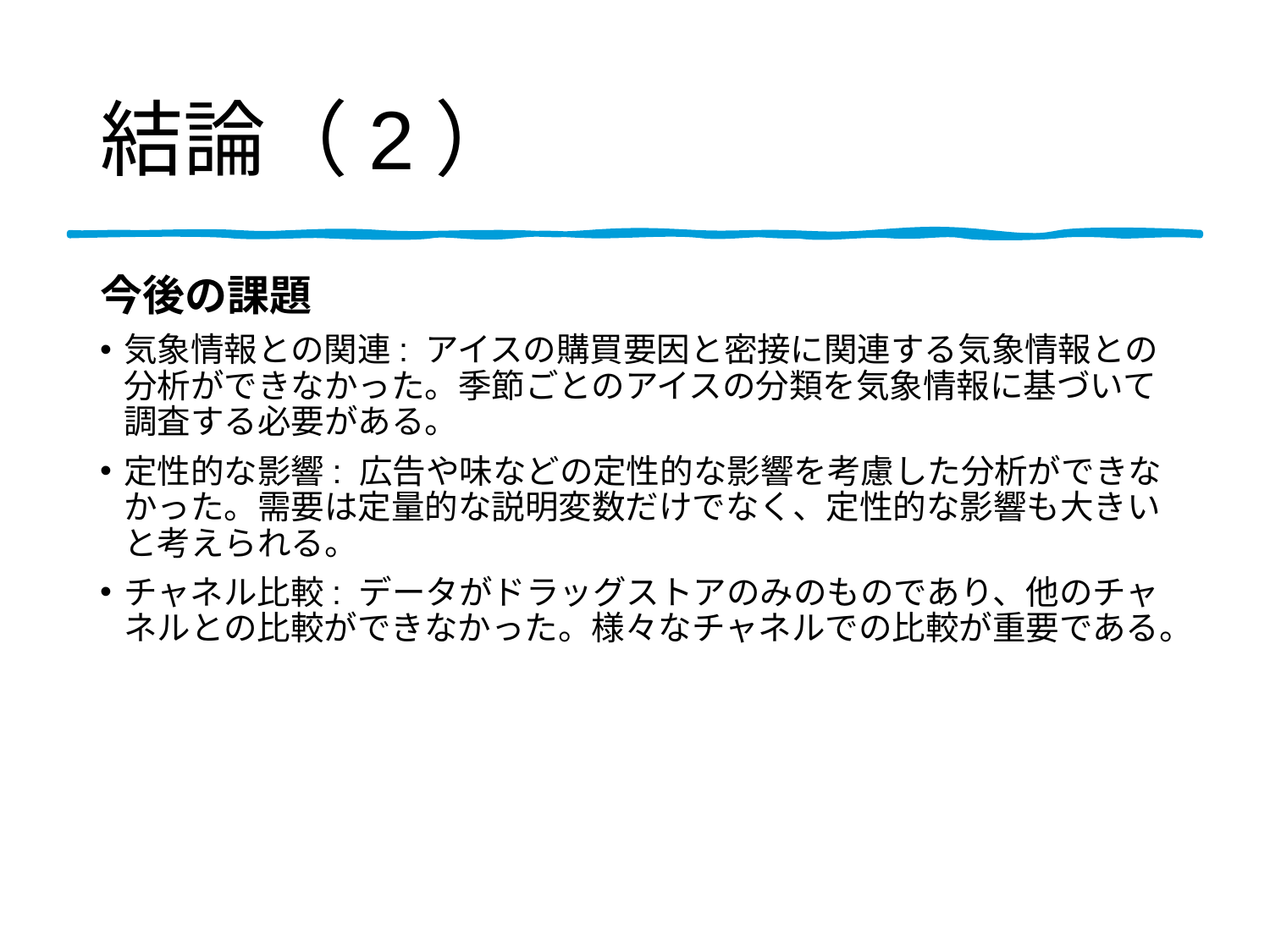

# 結論（2）

今後の課題
気象情報との関連: アイスの購買要因と密接に関連する気象情報との分析ができなかった。季節ごとのアイスの分類を気象情報に基づいて調査する必要がある。
定性的な影響: 広告や味などの定性的な影響を考慮した分析ができなかった。需要は定量的な説明変数だけでなく、定性的な影響も大きいと考えられる。
チャネル比較: データがドラッグストアのみのものであり、他のチャネルとの比較ができなかった。様々なチャネルでの比較が重要である。